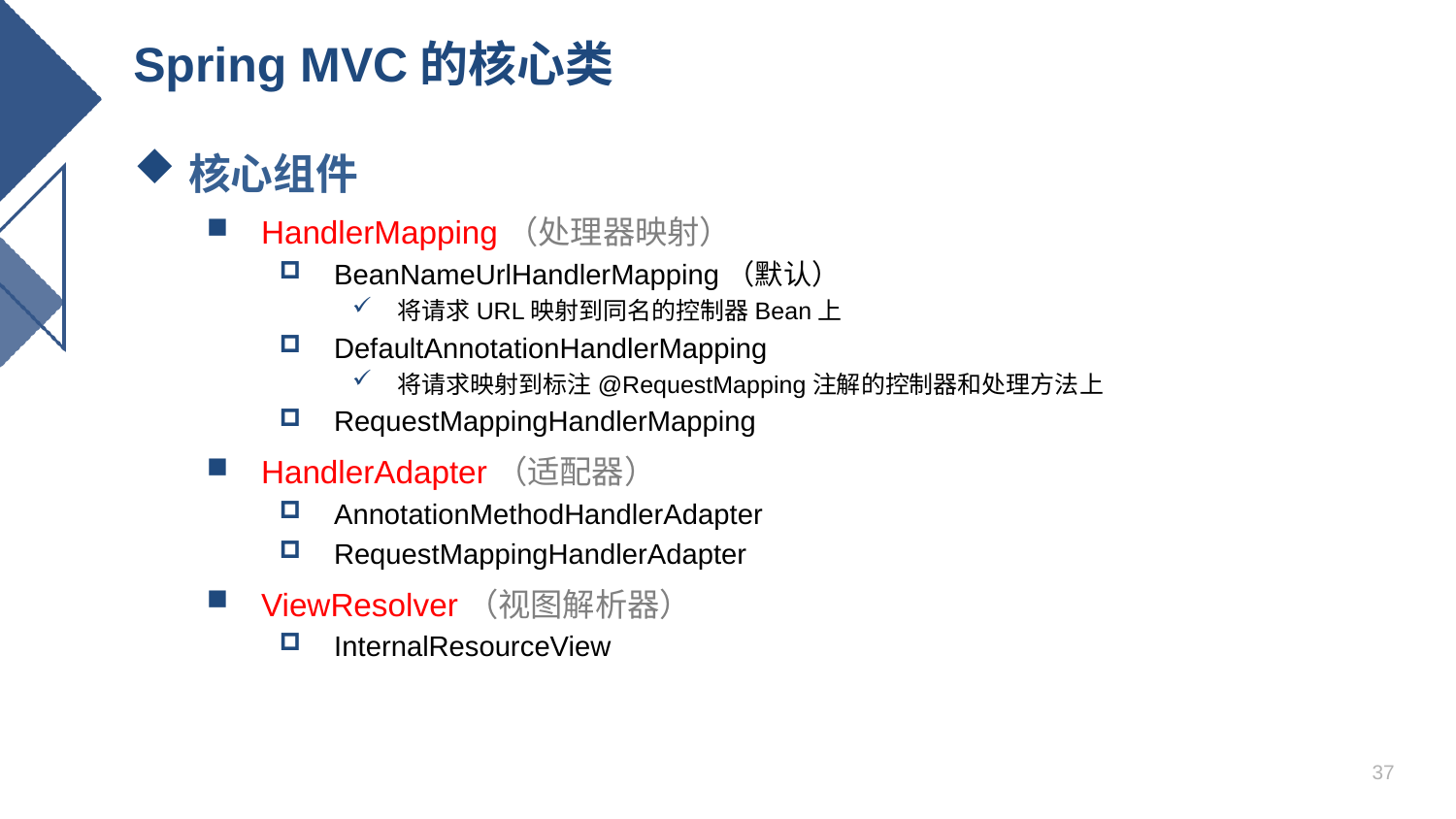

# Spring MVC的核心类
核心组件
HandlerMapping（处理器映射）
BeanNameUrlHandlerMapping（默认）
将请求URL映射到同名的控制器Bean上
DefaultAnnotationHandlerMapping
将请求映射到标注@RequestMapping注解的控制器和处理方法上
RequestMappingHandlerMapping
HandlerAdapter（适配器）
AnnotationMethodHandlerAdapter
RequestMappingHandlerAdapter
ViewResolver（视图解析器）
InternalResourceView

37